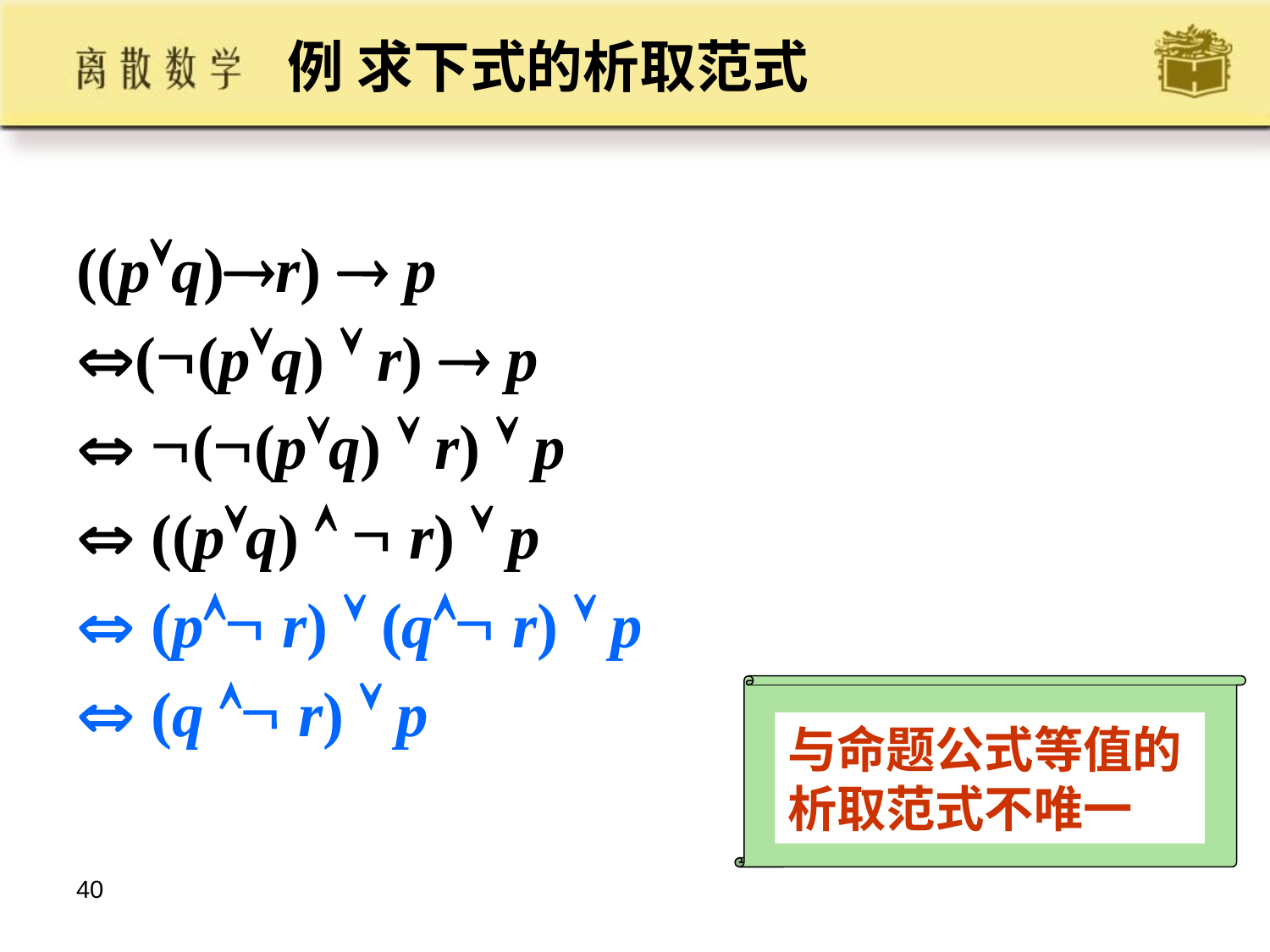

# 例 求下式的析取范式
((p∨q)→r) → p
⇔(¬(p∨q) ∨ r) → p
⇔ ¬(¬(p∨q) ∨ r) ∨ p
⇔ ((p∨q) ∧ ¬ r) ∨ p
⇔ (p∧¬ r) ∨ (q∧¬ r) ∨ p
⇔ (q ∧¬ r) ∨ p

与命题公式等值的析取范式不唯一
40